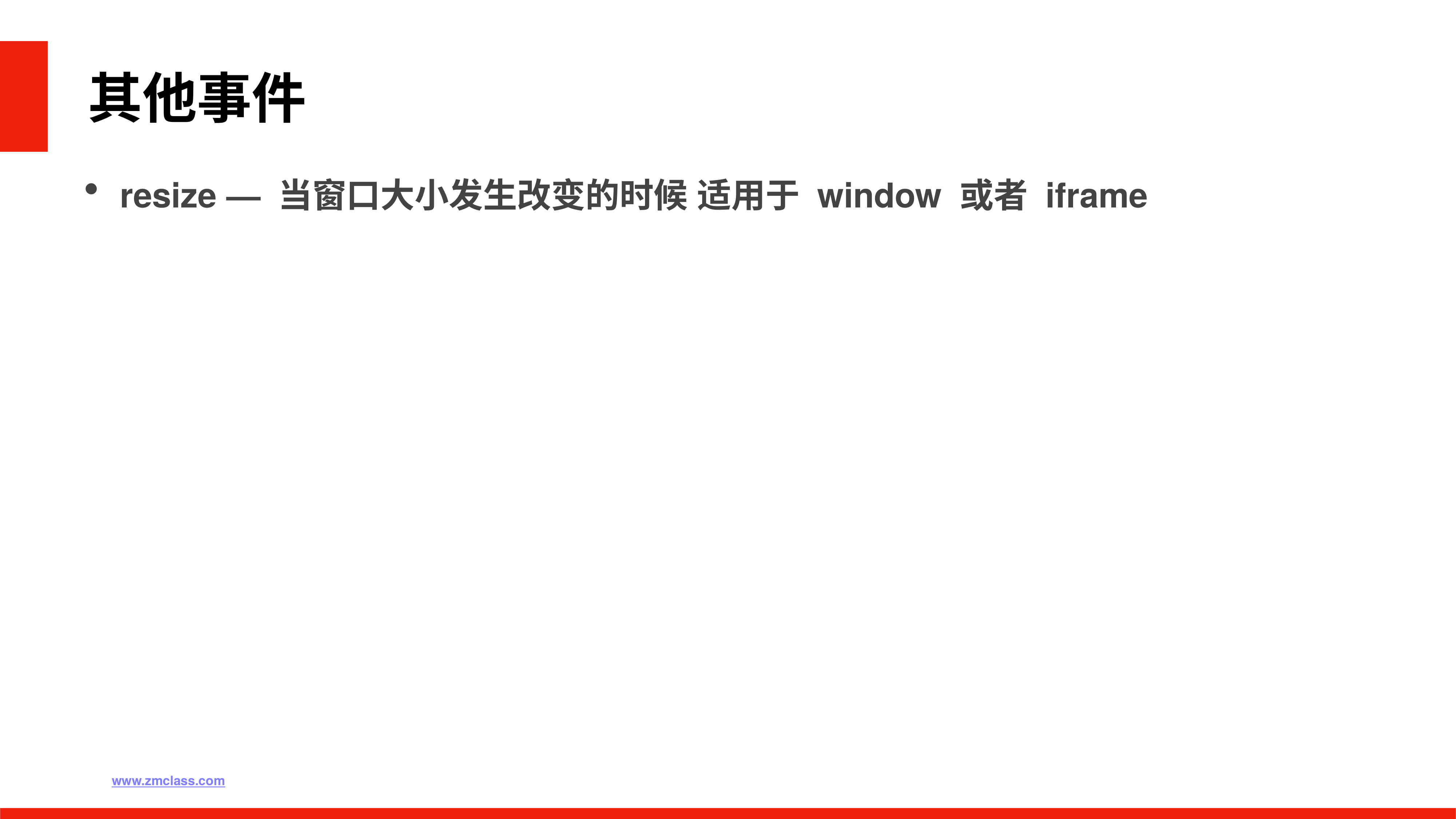

其他事件
resize — 当窗口大小发生改变的时候 适用于 window 或者 iframe
追梦课堂   临汾首家专业的web前端培训机构                                                          www.zmclass.com
20